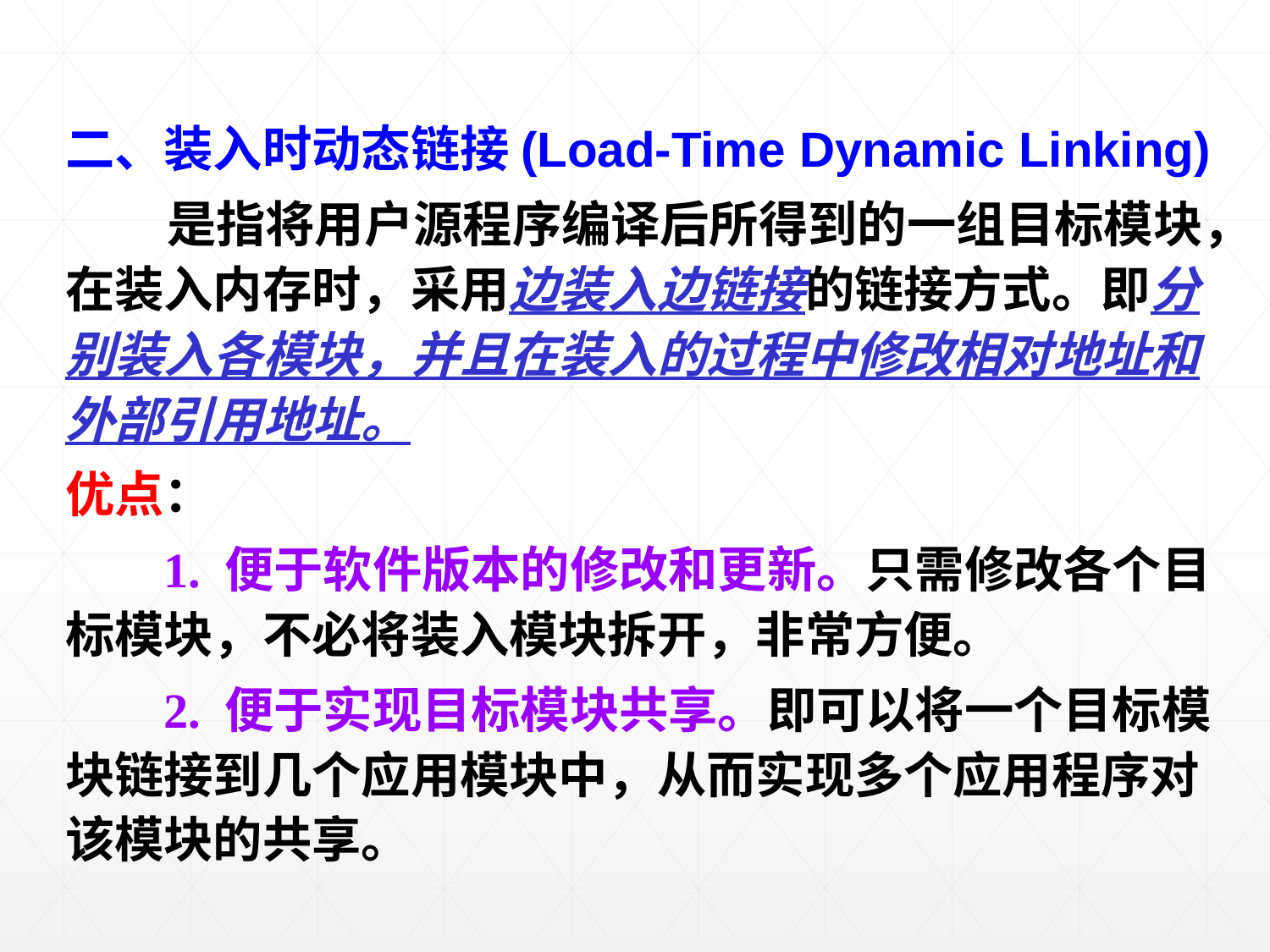

二、装入时动态链接(Load-Time Dynamic Linking)
        是指将用户源程序编译后所得到的一组目标模块，在装入内存时，采用边装入边链接的链接方式。即分别装入各模块，并且在装入的过程中修改相对地址和外部引用地址。
优点：
        1. 便于软件版本的修改和更新。只需修改各个目标模块，不必将装入模块拆开，非常方便。
        2. 便于实现目标模块共享。即可以将一个目标模块链接到几个应用模块中，从而实现多个应用程序对该模块的共享。